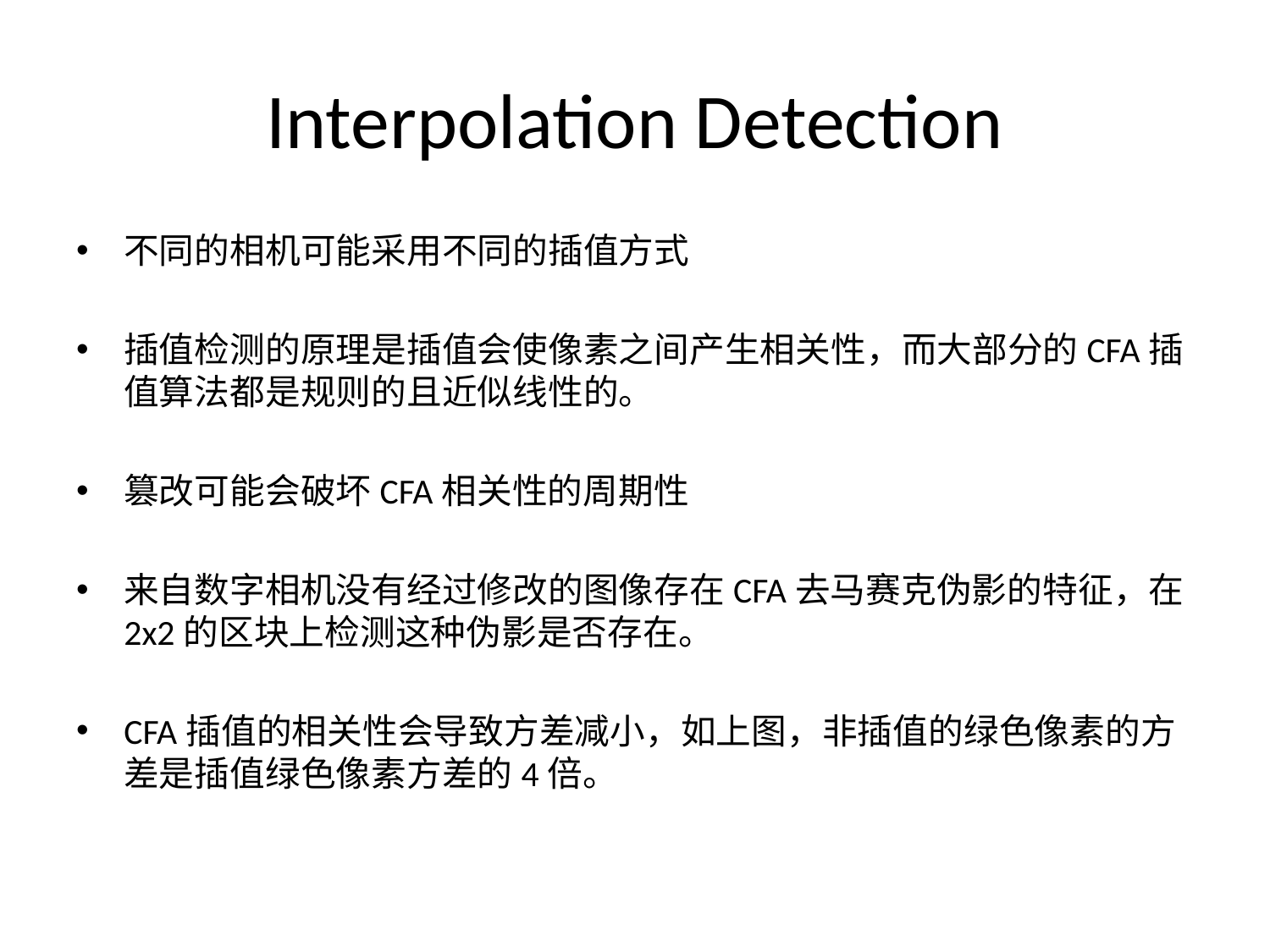

# Interpolation Detection
不同的相机可能采用不同的插值方式

插值检测的原理是插值会使像素之间产生相关性，而大部分的CFA插值算法都是规则的且近似线性的。

篡改可能会破坏CFA相关性的周期性

来自数字相机没有经过修改的图像存在CFA去马赛克伪影的特征，在2x2的区块上检测这种伪影是否存在。

CFA插值的相关性会导致方差减小，如上图，非插值的绿色像素的方差是插值绿色像素方差的4倍。